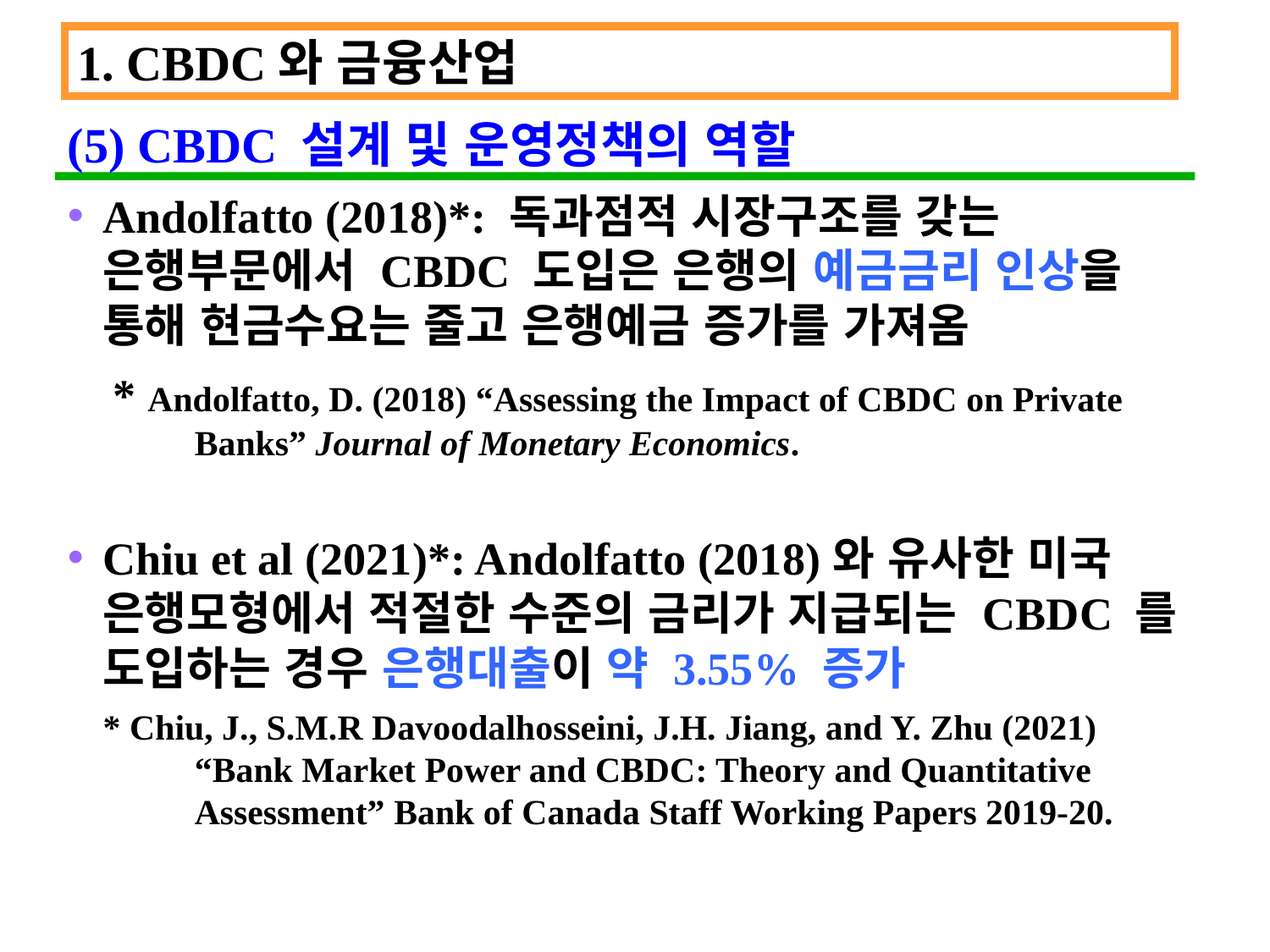

1. CBDC와 금융산업
(5) CBDC 설계 및 운영정책의 역할
Andolfatto (2018)*: 독과점적 시장구조를 갖는 은행부문에서 CBDC 도입은 은행의 예금금리 인상을 통해 현금수요는 줄고 은행예금 증가를 가져옴
    * Andolfatto, D. (2018) “Assessing the Impact of CBDC on Private 	Banks” Journal of Monetary Economics.

Chiu et al (2021)*: Andolfatto (2018)와 유사한 미국 은행모형에서 적절한 수준의 금리가 지급되는 CBDC 를 도입하는 경우 은행대출이 약 3.55% 증가
    * Chiu, J., S.M.R Davoodalhosseini, J.H. Jiang, and Y. Zhu (2021)   	“Bank Market Power and CBDC: Theory and Quantitative 	Assessment” Bank of Canada Staff Working Papers 2019-20.